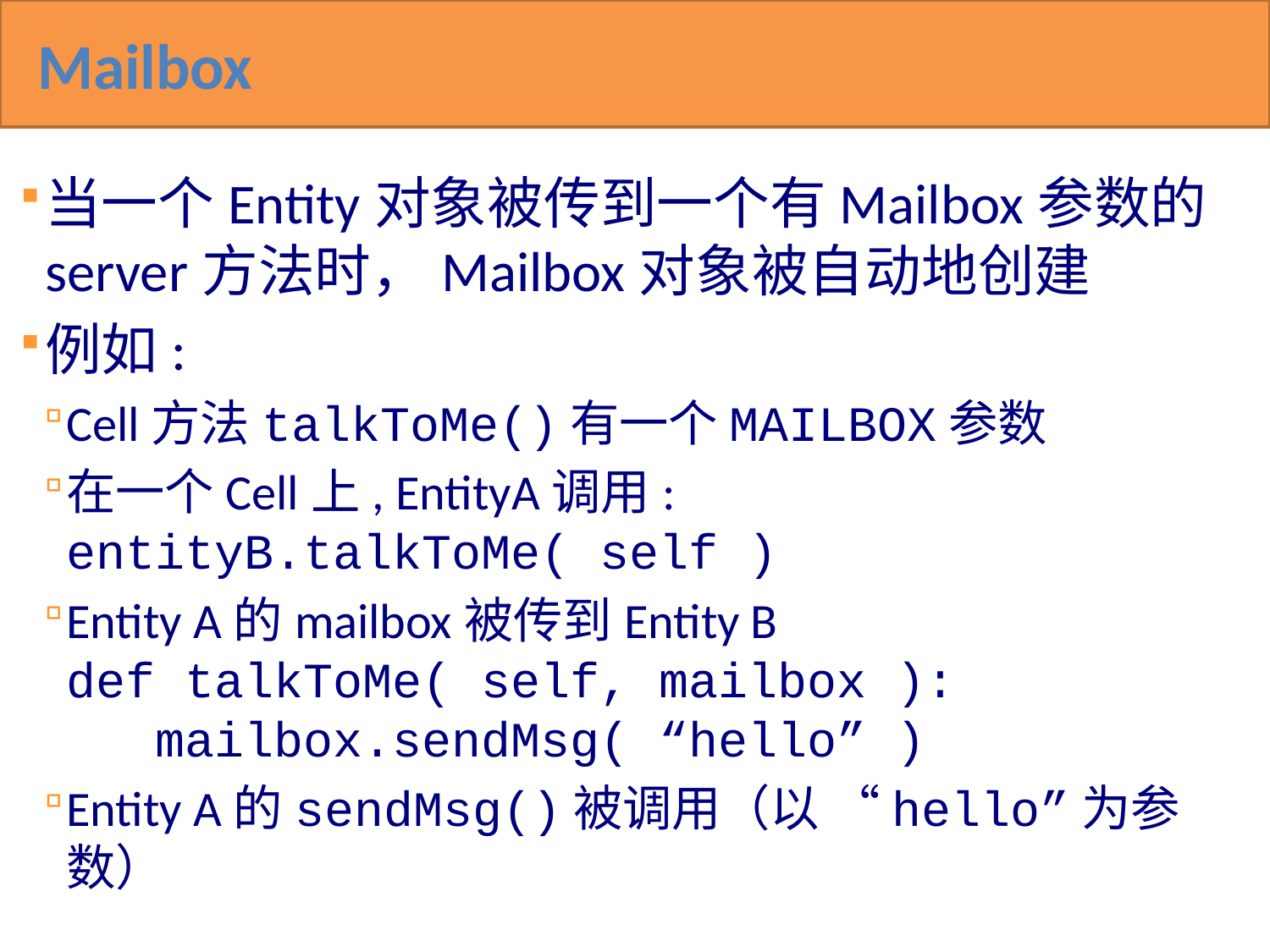

# Mailbox
当一个Entity对象被传到一个有Mailbox参数的server方法时，Mailbox对象被自动地创建
例如:
Cell方法talkToMe()有一个MAILBOX参数
在一个Cell上, EntityA调用:
entityB.talkToMe( self )
Entity A的mailbox被传到Entity B
def talkToMe( self, mailbox ):
   mailbox.sendMsg( “hello” )
Entity A的sendMsg()被调用（以 “hello”为参数）